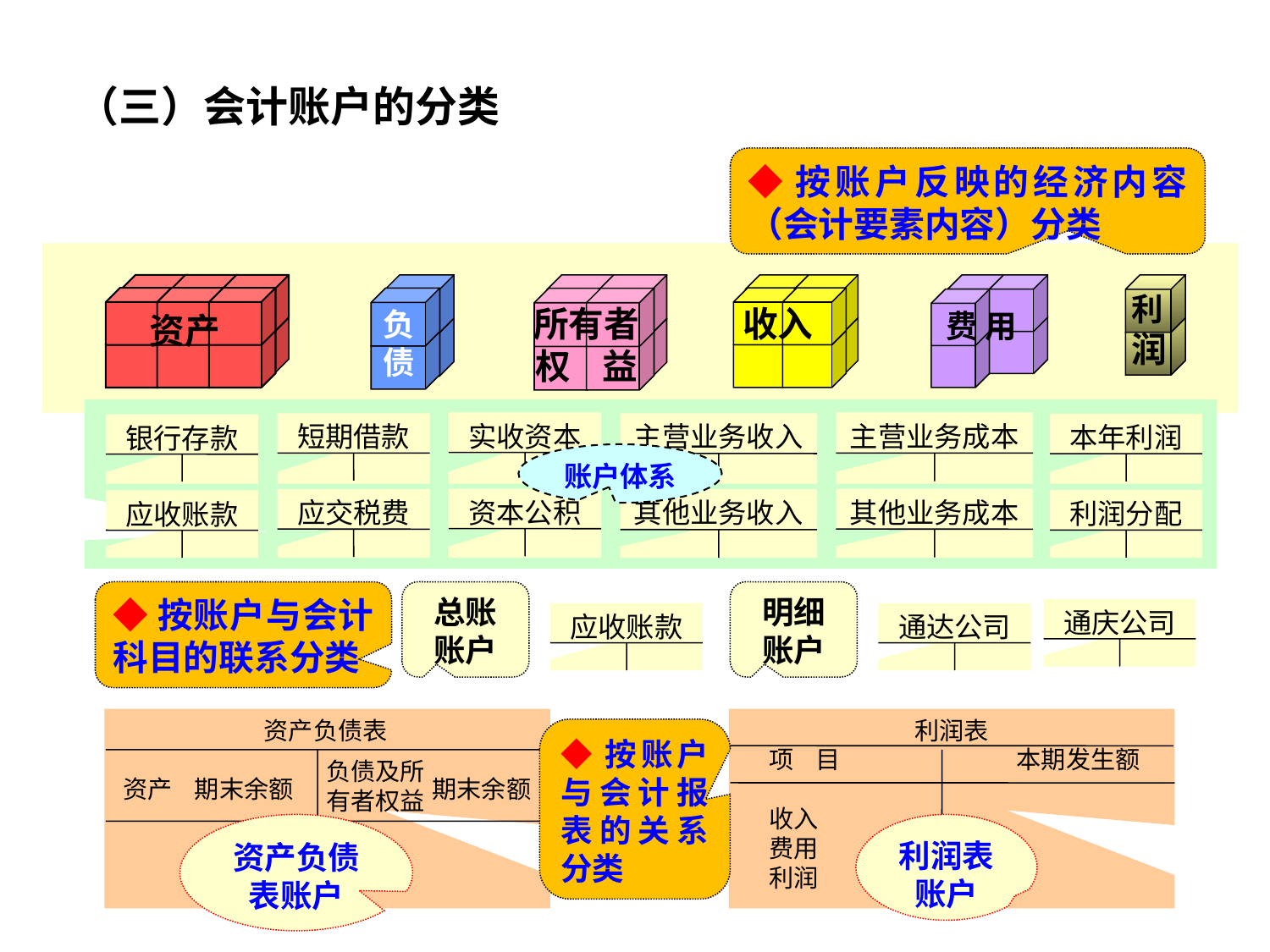

（三）会计账户的分类
◆按账户反映的经济内容（会计要素内容）分类

资产

负债

所有者
权    益

收入

费 用

利润

实收资本
主营业务成本
短期借款
主营业务收入
本年利润
银行存款

资本公积
其他业务成本
应交税费
其他业务收入
利润分配
应收账款

账户体系
◆按账户与会计科目的联系分类
总账账户
明细账户
通庆公司

应收账款

通达公司

资产负债表

资产    期末余额    	          期末余额

负债及所有者权益

利润表
    项    目                                本期发生额

    收入
    费用
    利润

◆按账户与会计报表的关系分类
资产负债表账户
利润表账户

17